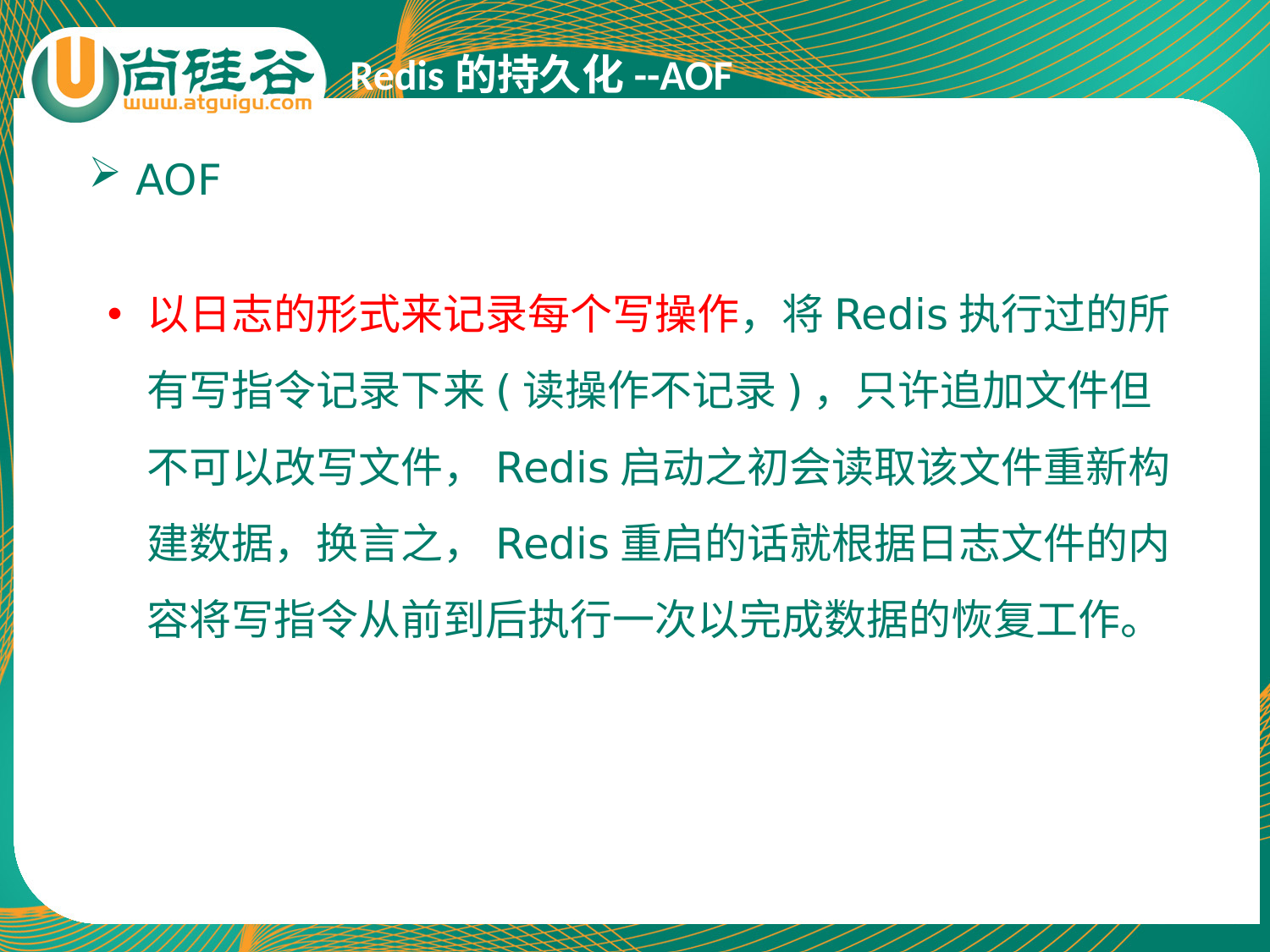

Redis的持久化--AOF
AOF
以日志的形式来记录每个写操作，将Redis执行过的所有写指令记录下来(读操作不记录)，只许追加文件但不可以改写文件，Redis启动之初会读取该文件重新构建数据，换言之，Redis重启的话就根据日志文件的内容将写指令从前到后执行一次以完成数据的恢复工作。